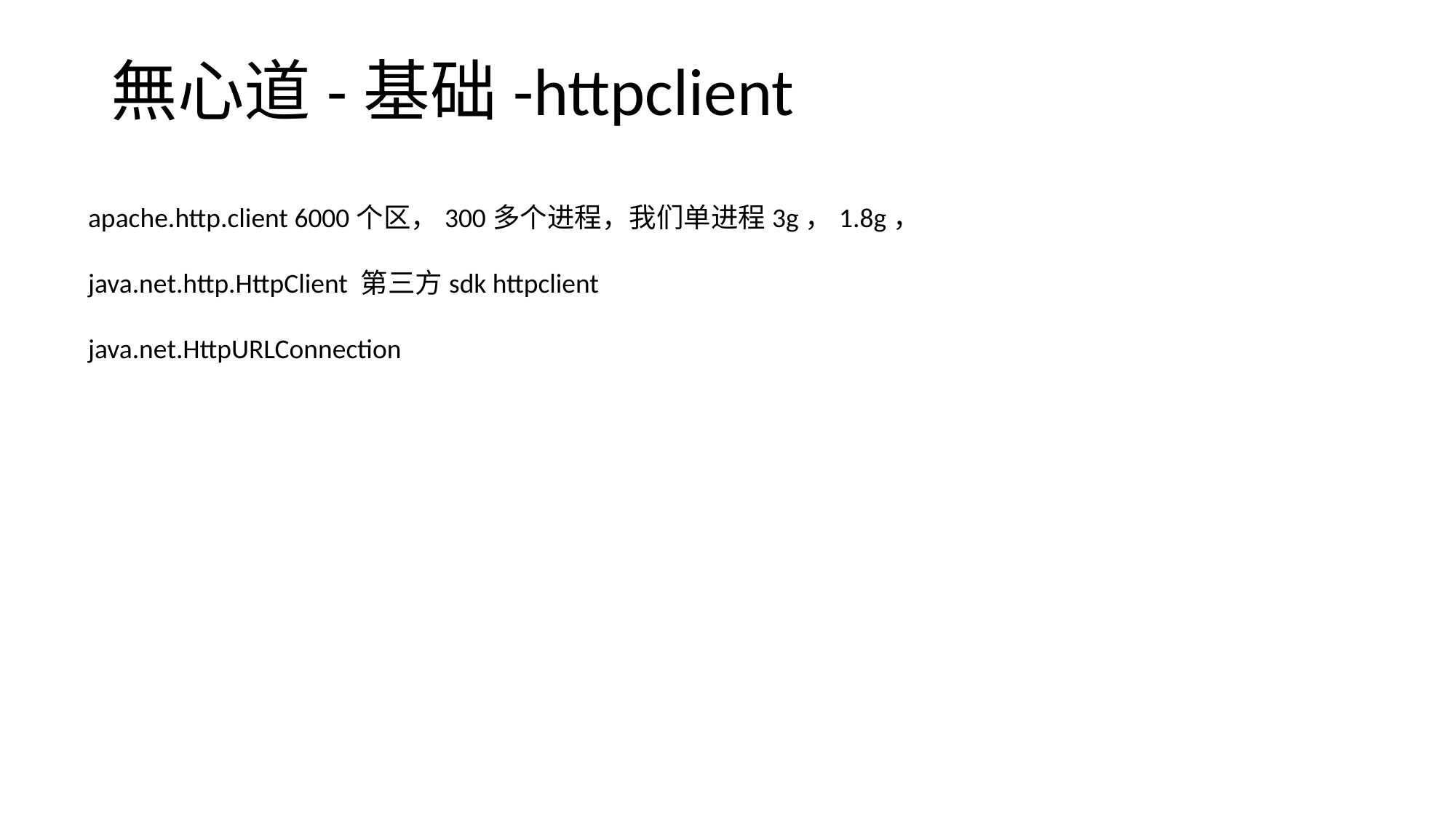

# 無心道-基础-httpclient
apache.http.client 6000个区，300多个进程，我们单进程3g，1.8g，

java.net.http.HttpClient 第三方sdk httpclient

java.net.HttpURLConnection